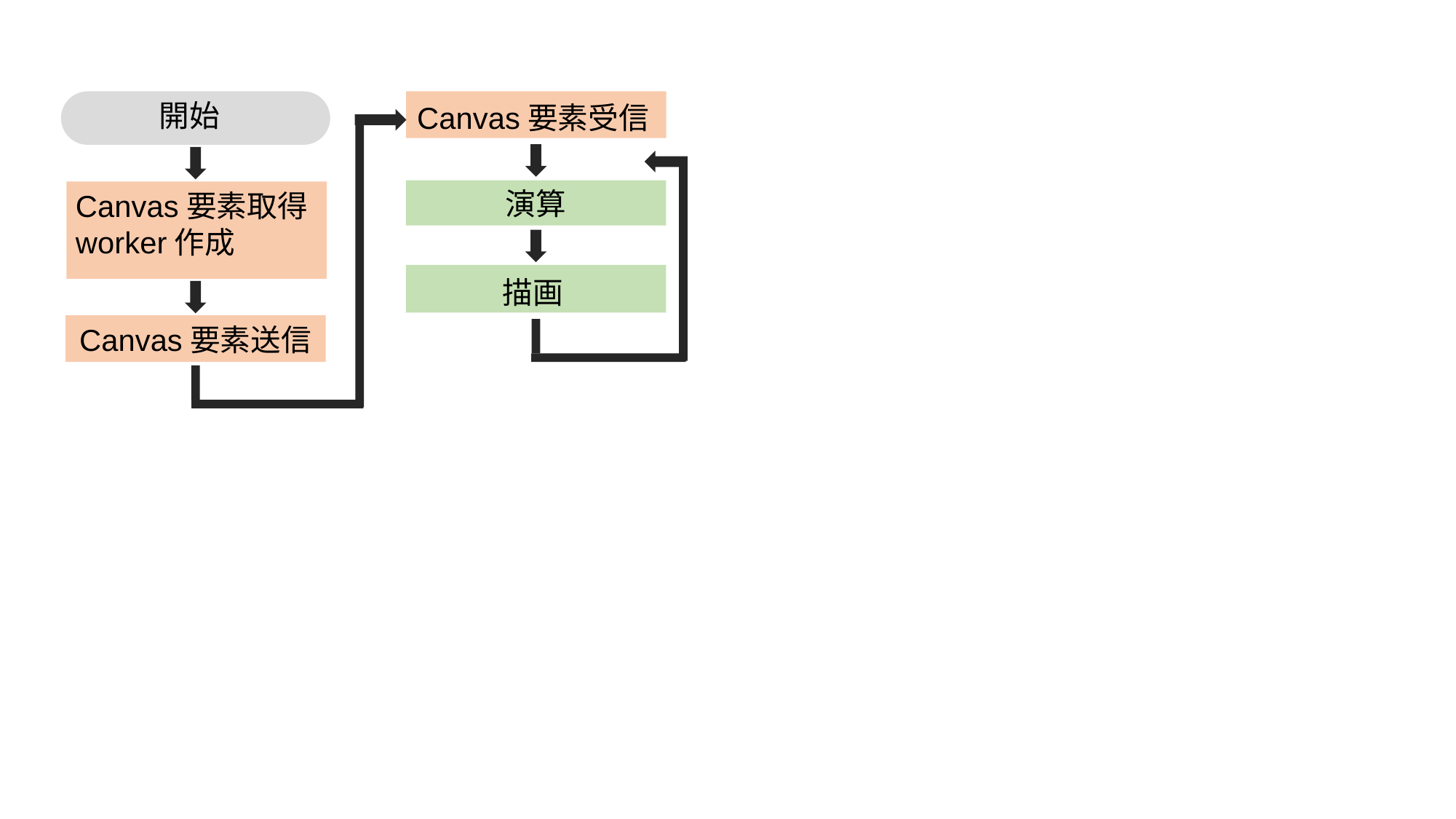

開始

Canvas要素受信

演算

Canvas要素取得
worker作成

描画

Canvas要素送信